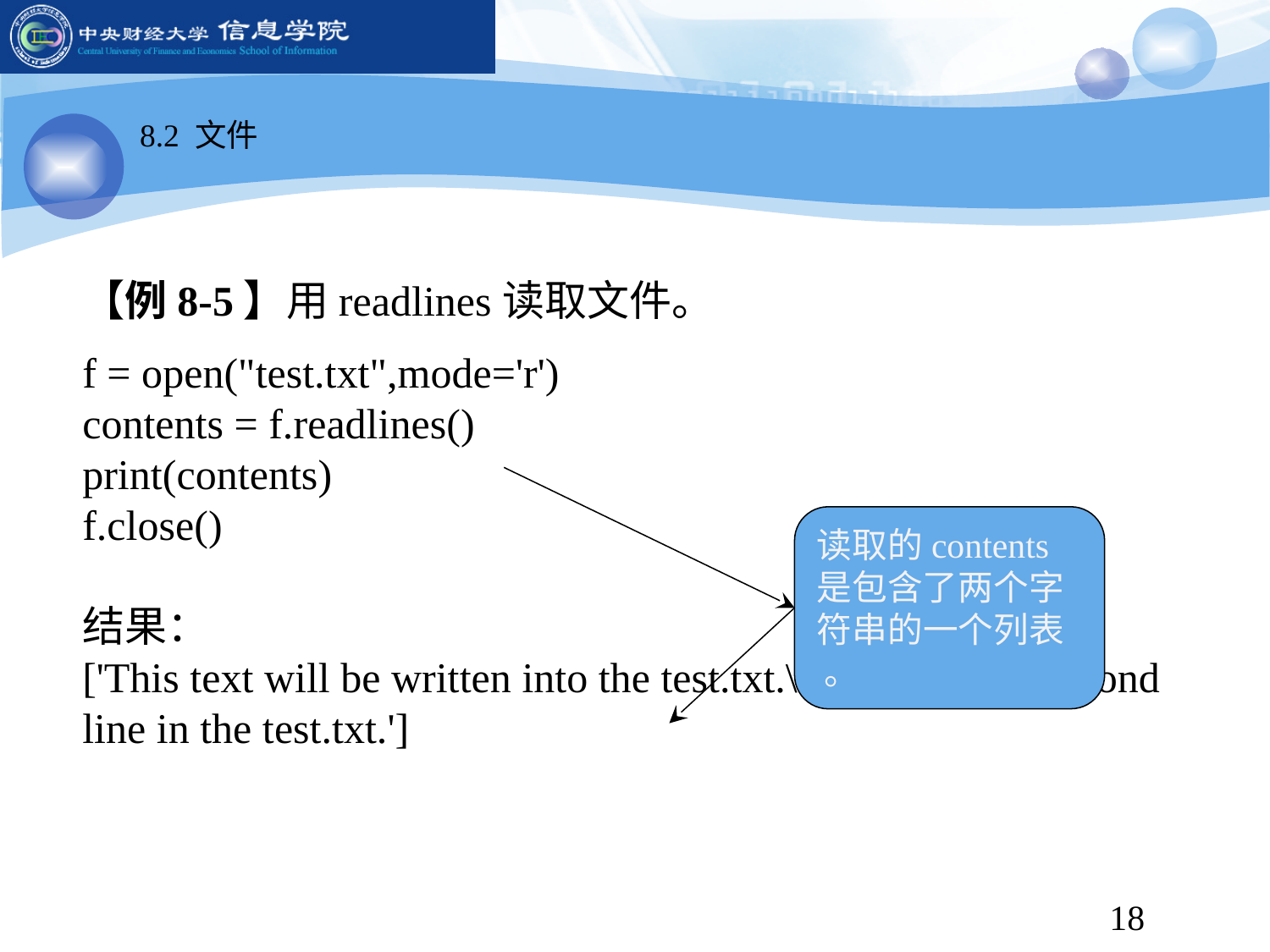

8.2 文件
【例8-5】用readlines读取文件。

f = open("test.txt",mode='r')
contents = f.readlines()
print(contents)
f.close()

结果：
['This text will be written into the test.txt.\n', 'This is the second line in the test.txt.']

读取的contents是包含了两个字符串的一个列表 。